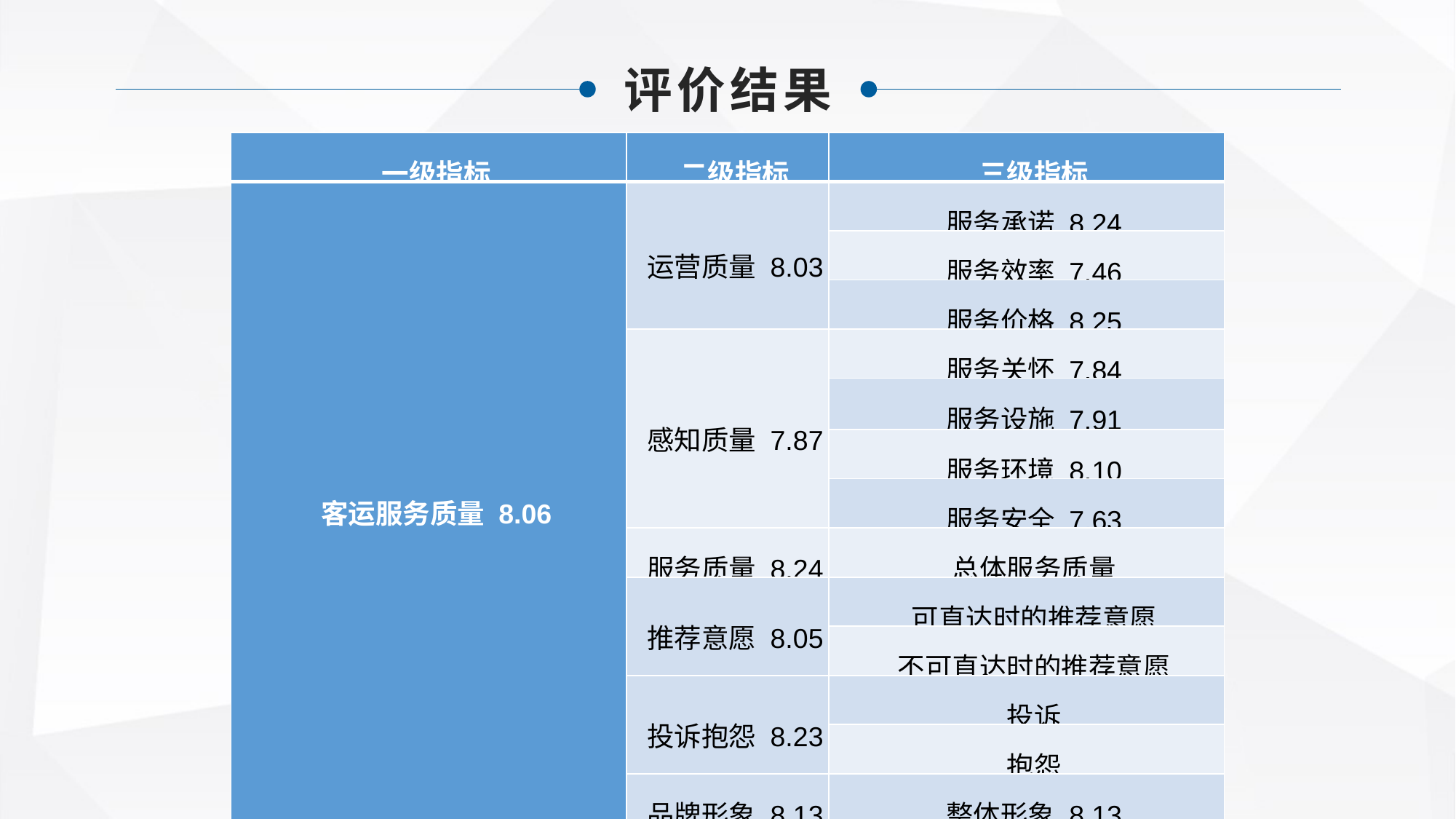

评价结果

| 一级指标 | 二级指标 | 三级指标 |
| --- | --- | --- |
| 客运服务质量 8.06 | 运营质量 8.03 | 服务承诺 8.24 |
|  |  | 服务效率 7.46 |
|  |  | 服务价格 8.25 |
|  | 感知质量 7.87 | 服务关怀 7.84 |
|  |  | 服务设施 7.91 |
|  |  | 服务环境 8.10 |
|  |  | 服务安全 7.63 |
|  | 服务质量 8.24 | 总体服务质量 |
|  | 推荐意愿 8.05 | 可直达时的推荐意愿 |
|  |  | 不可直达时的推荐意愿 |
|  | 投诉抱怨 8.23 | 投诉 |
|  |  | 抱怨 |
|  | 品牌形象 8.13 | 整体形象 8.13 |